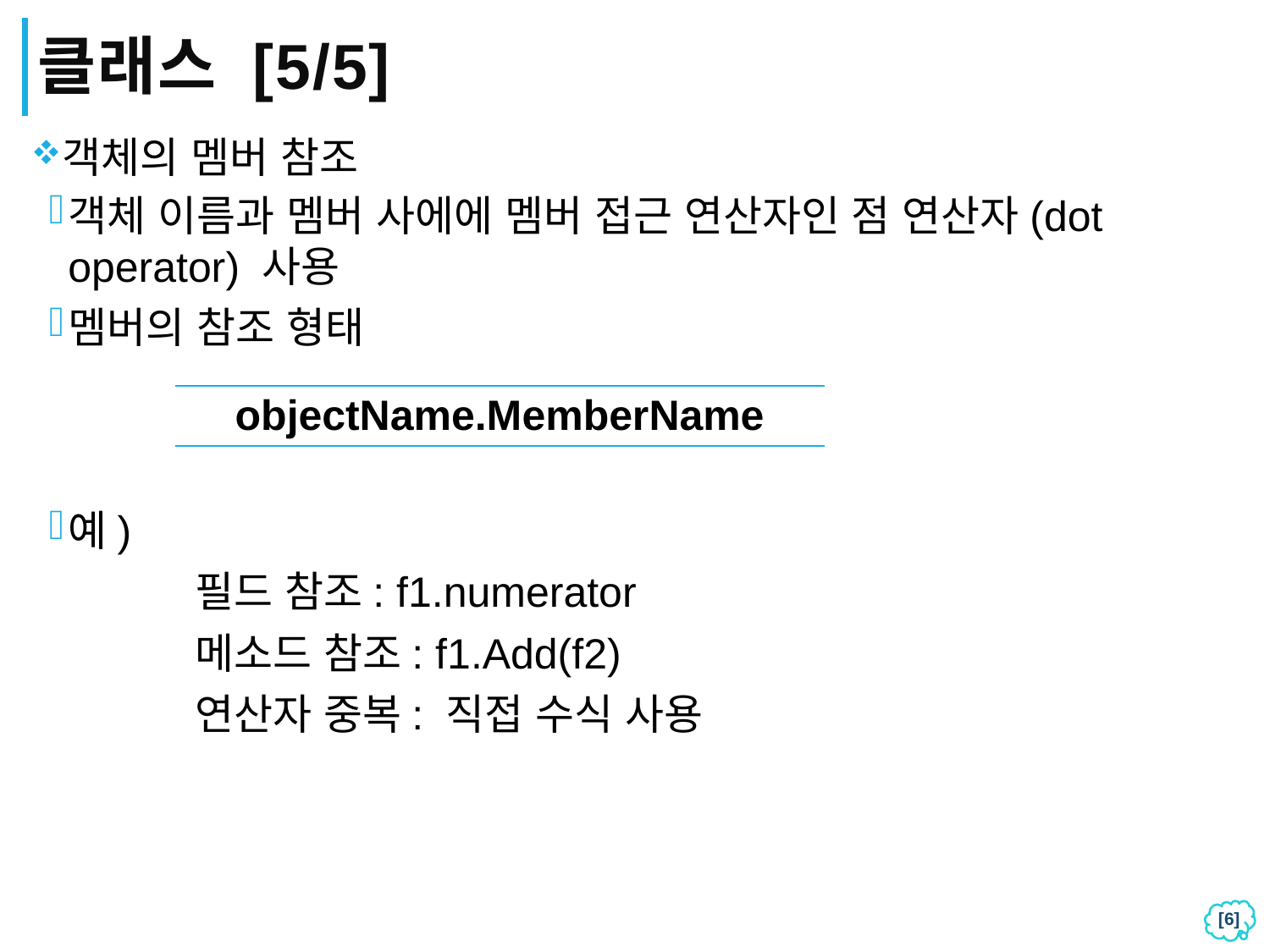

# 클래스 [5/5]
객체의 멤버 참조
객체 이름과 멤버 사에에 멤버 접근 연산자인 점 연산자(dot operator) 사용
멤버의 참조 형태

예)
		필드 참조: f1.numerator
		메소드 참조: f1.Add(f2)
		연산자 중복: 직접 수식 사용
| objectName.MemberName |
| --- |
[6]